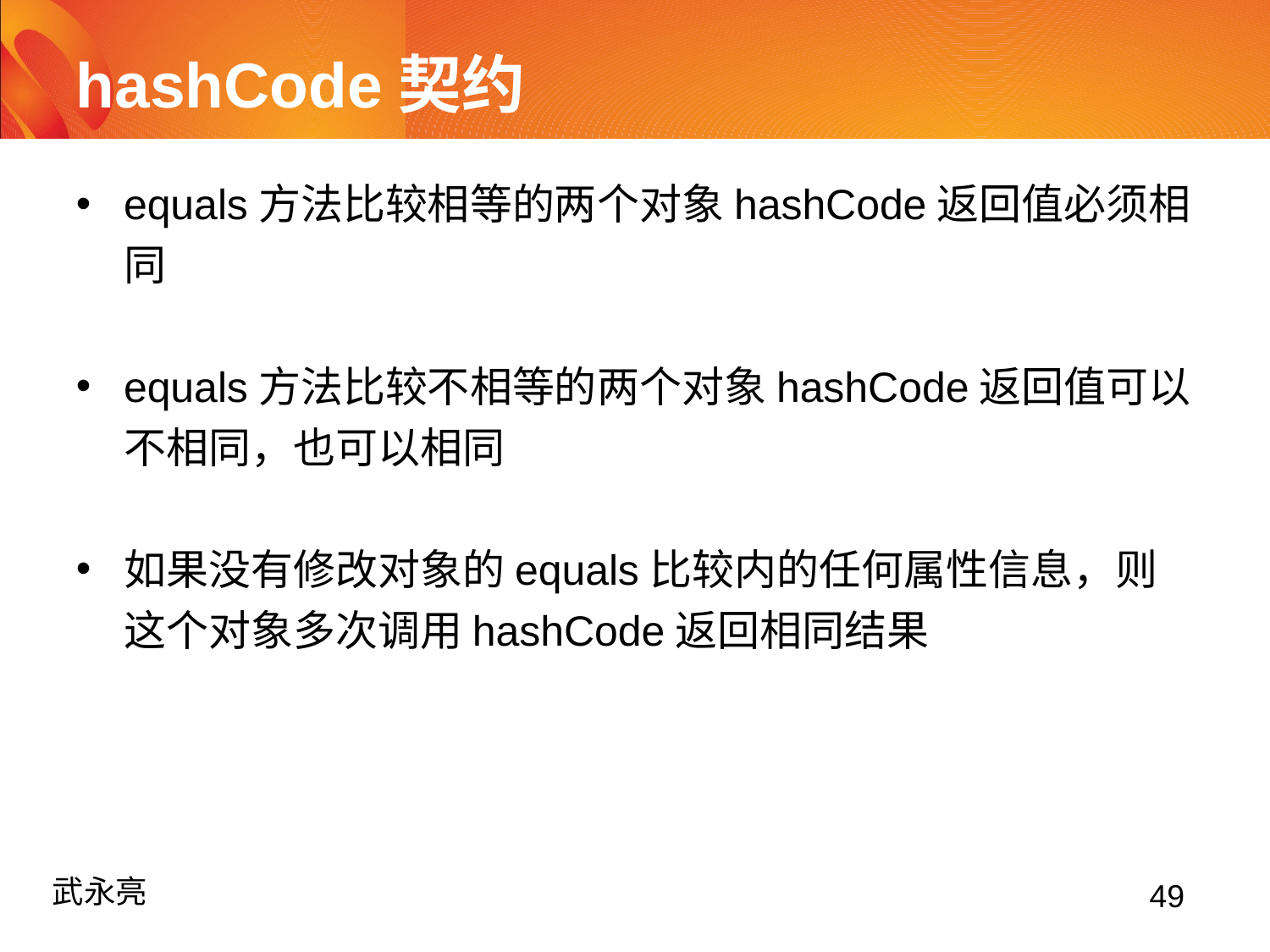

# hashCode契约
equals方法比较相等的两个对象hashCode返回值必须相同

equals方法比较不相等的两个对象hashCode返回值可以不相同，也可以相同

如果没有修改对象的equals比较内的任何属性信息，则这个对象多次调用hashCode返回相同结果